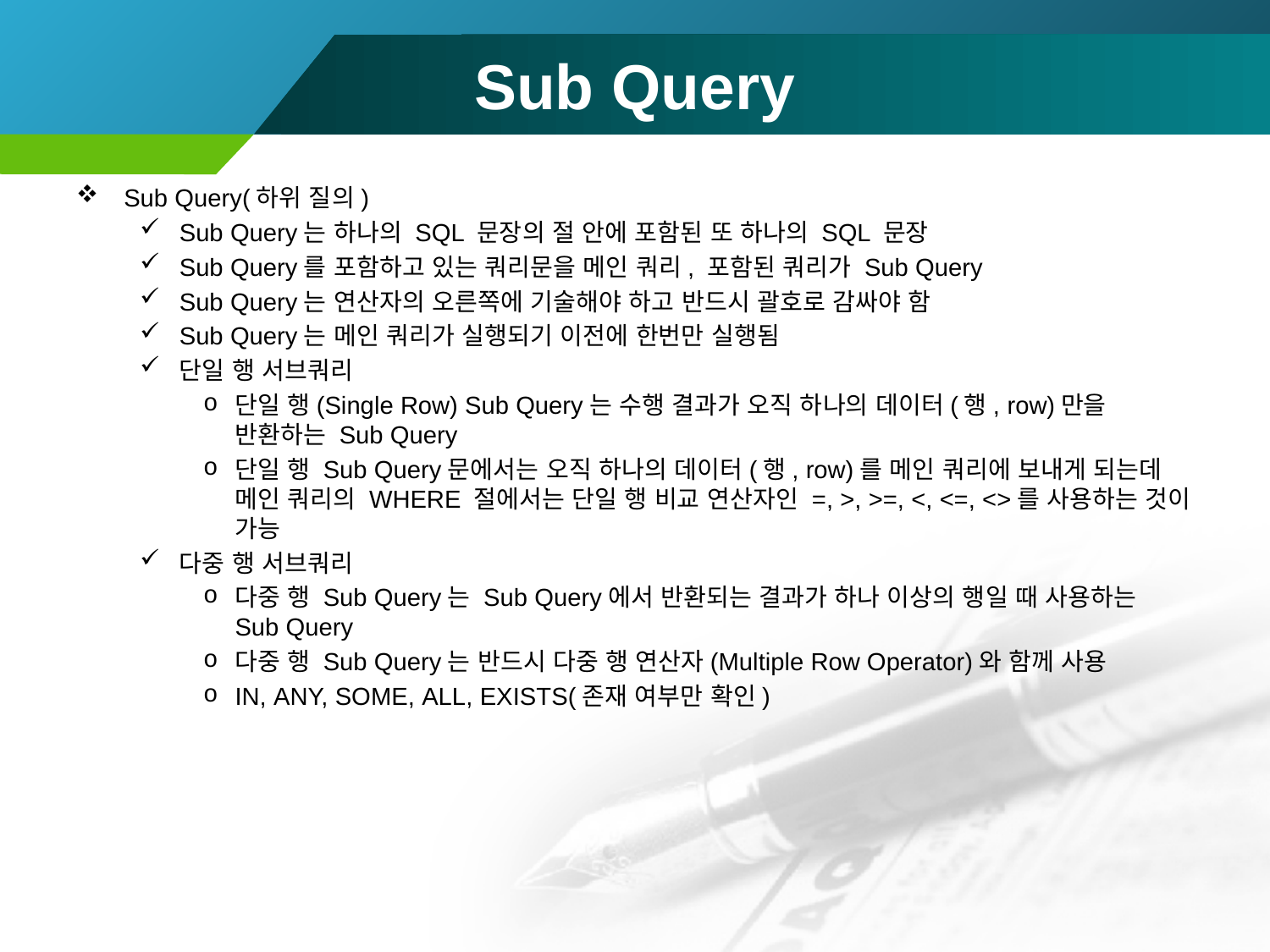

# Sub Query
Sub Query(하위 질의)
Sub Query는 하나의 SQL 문장의 절 안에 포함된 또 하나의 SQL 문장
Sub Query를 포함하고 있는 쿼리문을 메인 쿼리, 포함된 쿼리가 Sub Query
Sub Query는 연산자의 오른쪽에 기술해야 하고 반드시 괄호로 감싸야 함
Sub Query는 메인 쿼리가 실행되기 이전에 한번만 실행됨
단일 행 서브쿼리
단일 행(Single Row) Sub Query는 수행 결과가 오직 하나의 데이터(행, row)만을 반환하는 Sub Query
단일 행 Sub Query문에서는 오직 하나의 데이터(행, row)를 메인 쿼리에 보내게 되는데 메인 쿼리의 WHERE 절에서는 단일 행 비교 연산자인 =, >, >=, <, <=, <>를 사용하는 것이 가능
다중 행 서브쿼리
다중 행 Sub Query는 Sub Query에서 반환되는 결과가 하나 이상의 행일 때 사용하는 Sub Query
다중 행 Sub Query는 반드시 다중 행 연산자(Multiple Row Operator)와 함께 사용
IN, ANY, SOME, ALL, EXISTS(존재 여부만 확인)